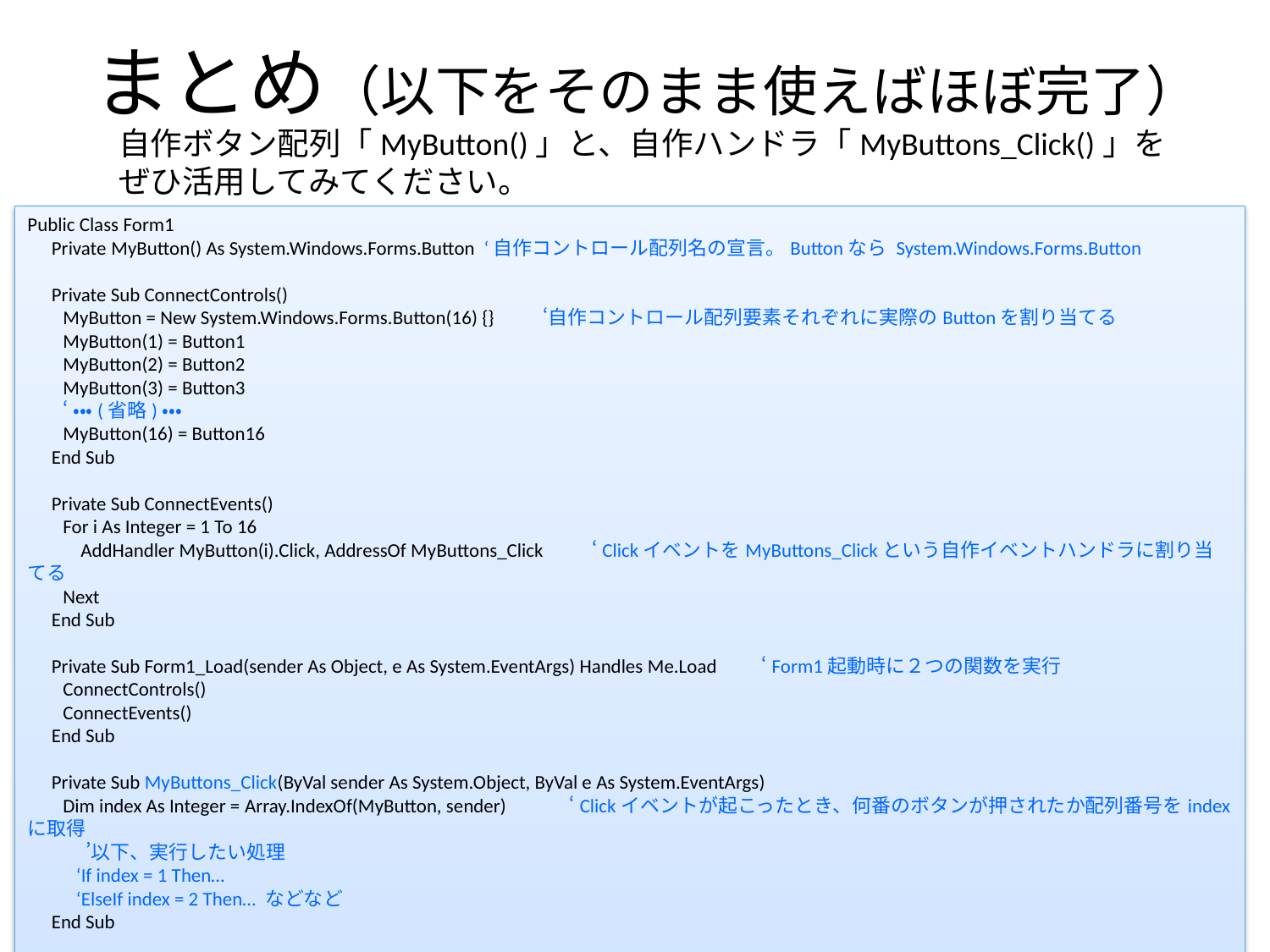

# まとめ（以下をそのまま使えばほぼ完了）
自作ボタン配列「MyButton()」と、自作ハンドラ「MyButtons_Click()」を
ぜひ活用してみてください。
Public Class Form1
　Private MyButton() As System.Windows.Forms.Button  ‘自作コントロール配列名の宣言。Buttonなら System.Windows.Forms.Button

　Private Sub ConnectControls()
        MyButton = New System.Windows.Forms.Button(16) {}　　 ‘自作コントロール配列要素それぞれに実際のButtonを割り当てる
        MyButton(1) = Button1
        MyButton(2) = Button2
        MyButton(3) = Button3
        ‘・・・(省略)・・・
        MyButton(16) = Button16
　End Sub

　Private Sub ConnectEvents()
        For i As Integer = 1 To 16
            AddHandler MyButton(i).Click, AddressOf MyButtons_Click　　 ‘ClickイベントをMyButtons_Clickという自作イベントハンドラに割り当てる
        Next
　End Sub

　Private Sub Form1_Load(sender As Object, e As System.EventArgs) Handles Me.Load　　‘Form1起動時に２つの関数を実行
        ConnectControls()
        ConnectEvents()
　End Sub

　Private Sub MyButtons_Click(ByVal sender As System.Object, ByVal e As System.EventArgs)
        Dim index As Integer = Array.IndexOf(MyButton, sender)　　　‘Clickイベントが起こったとき、何番のボタンが押されたか配列番号をindexに取得
　　　’以下、実行したい処理
           ‘If index = 1 Then…
           ‘ElseIf index = 2 Then… などなど
　End Sub

End Class